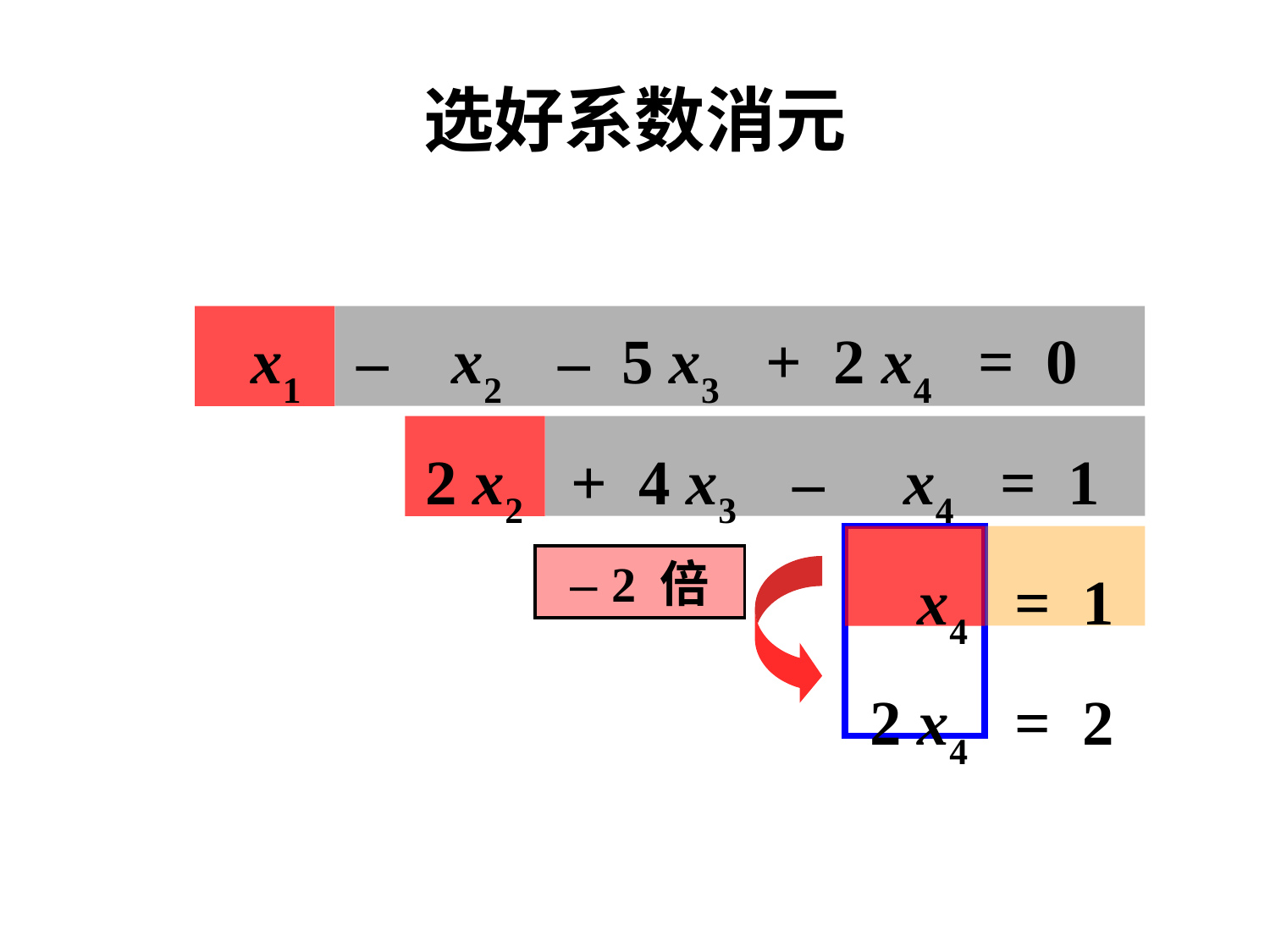

# 选好系数消元
           x1      –    x2      –  5 x3     +  2 x4     =  0
                      2 x2   +  4 x3      –     x4     =  1
                                                     x4     =  1
                                                  2 x4     =  2

– 2 倍